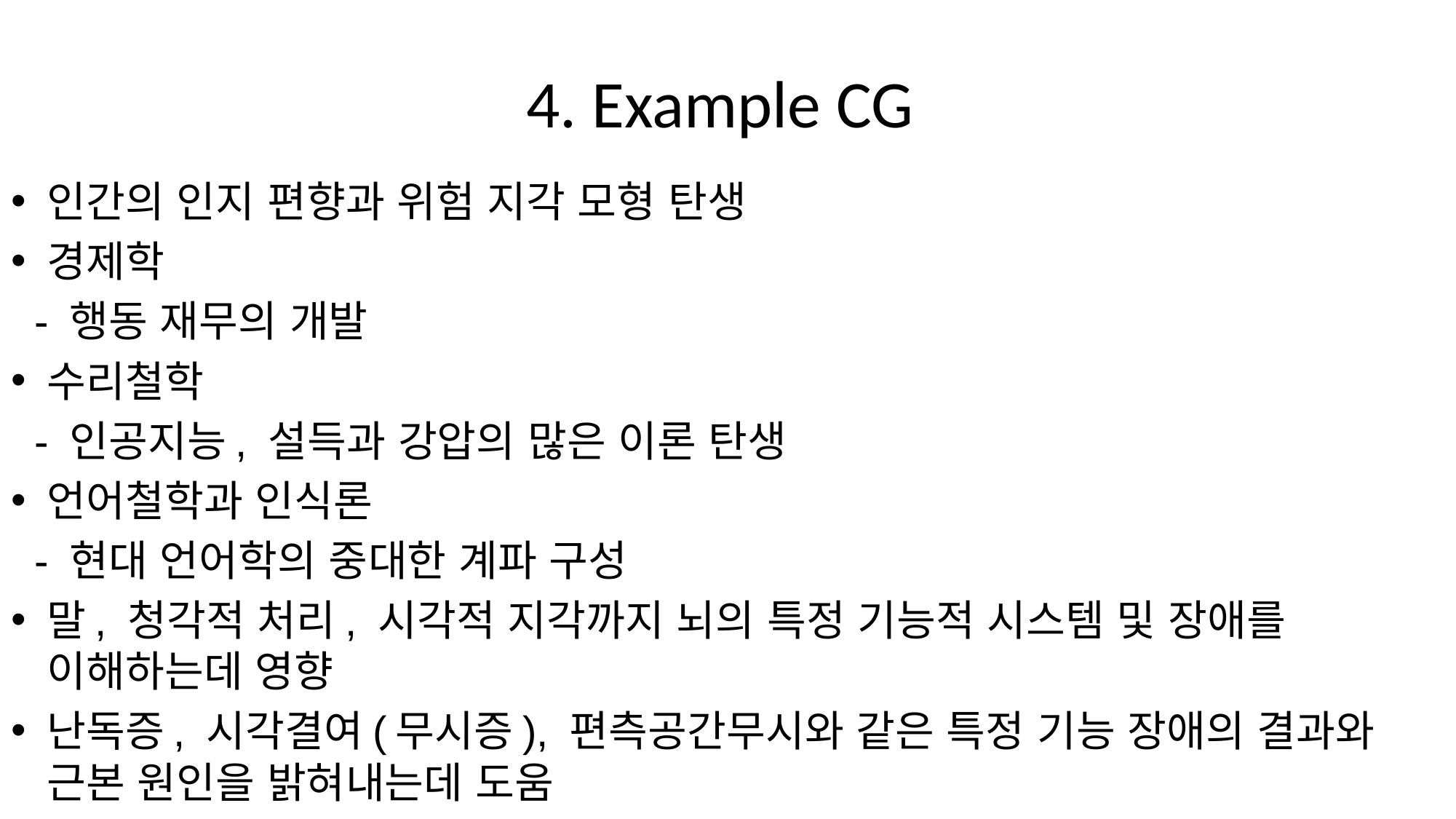

# 4. Example CG
인간의 인지 편향과 위험 지각 모형 탄생
경제학
  - 행동 재무의 개발
수리철학
  - 인공지능, 설득과 강압의 많은 이론 탄생
언어철학과 인식론
  - 현대 언어학의 중대한 계파 구성
말, 청각적 처리, 시각적 지각까지 뇌의 특정 기능적 시스템 및 장애를 이해하는데 영향
난독증, 시각결여(무시증), 편측공간무시와 같은 특정 기능 장애의 결과와 근본 원인을 밝혀내는데 도움